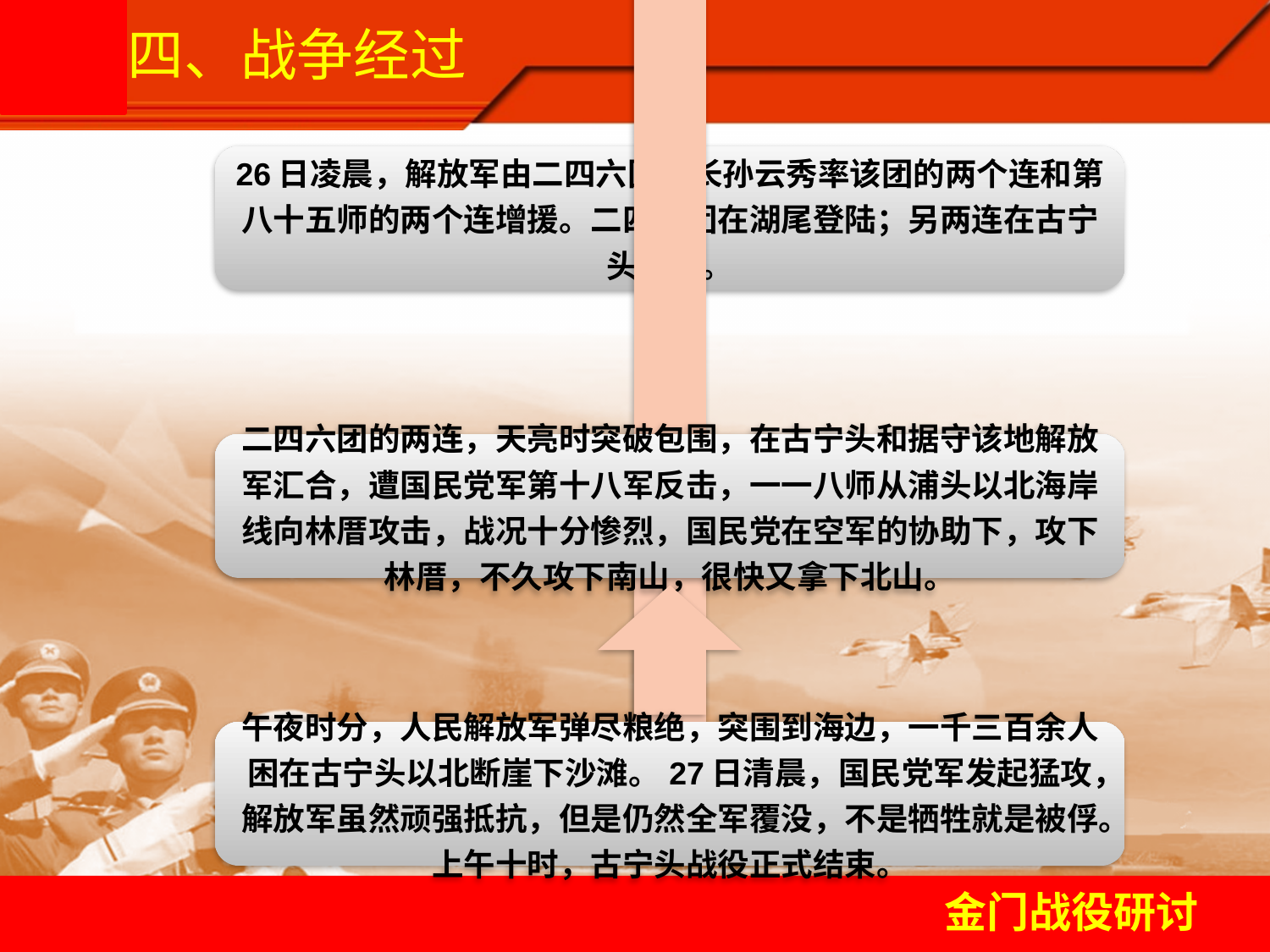

四、战争经过
26日凌晨，解放军由二四六团团长孙云秀率该团的两个连和第八十五师的两个连增援。二四六团在湖尾登陆；另两连在古宁头登陆。
二四六团的两连，天亮时突破包围，在古宁头和据守该地解放军汇合，遭国民党军第十八军反击，一一八师从浦头以北海岸线向林厝攻击，战况十分惨烈，国民党在空军的协助下，攻下林厝，不久攻下南山，很快又拿下北山。
午夜时分，人民解放军弹尽粮绝，突围到海边，一千三百余人困在古宁头以北断崖下沙滩。27日清晨，国民党军发起猛攻，解放军虽然顽强抵抗，但是仍然全军覆没，不是牺牲就是被俘。上午十时，古宁头战役正式结束。
金门战役研讨